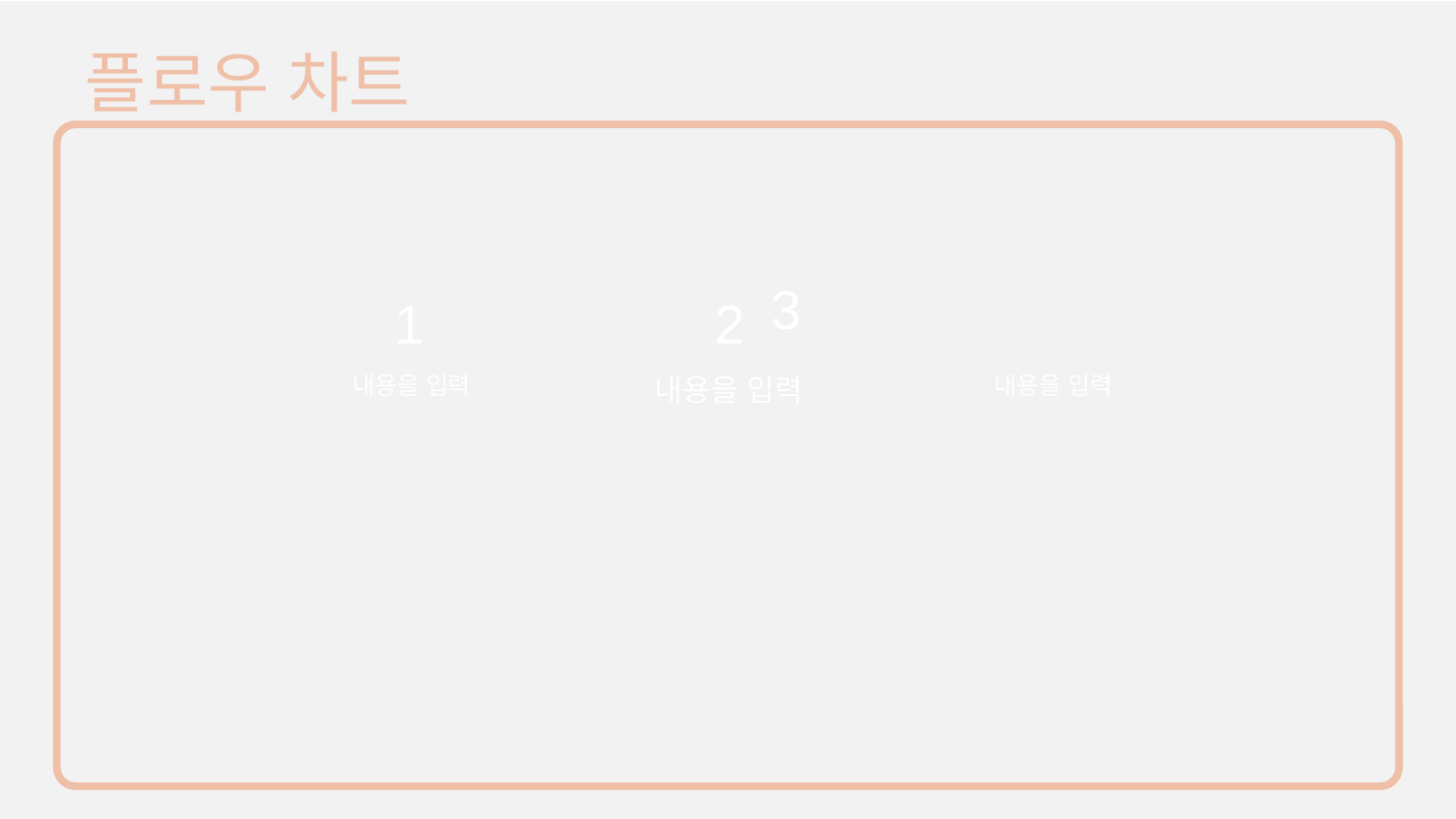

플로우 차트

3
1
2
내용을 입력
내용을 입력
내용을 입력